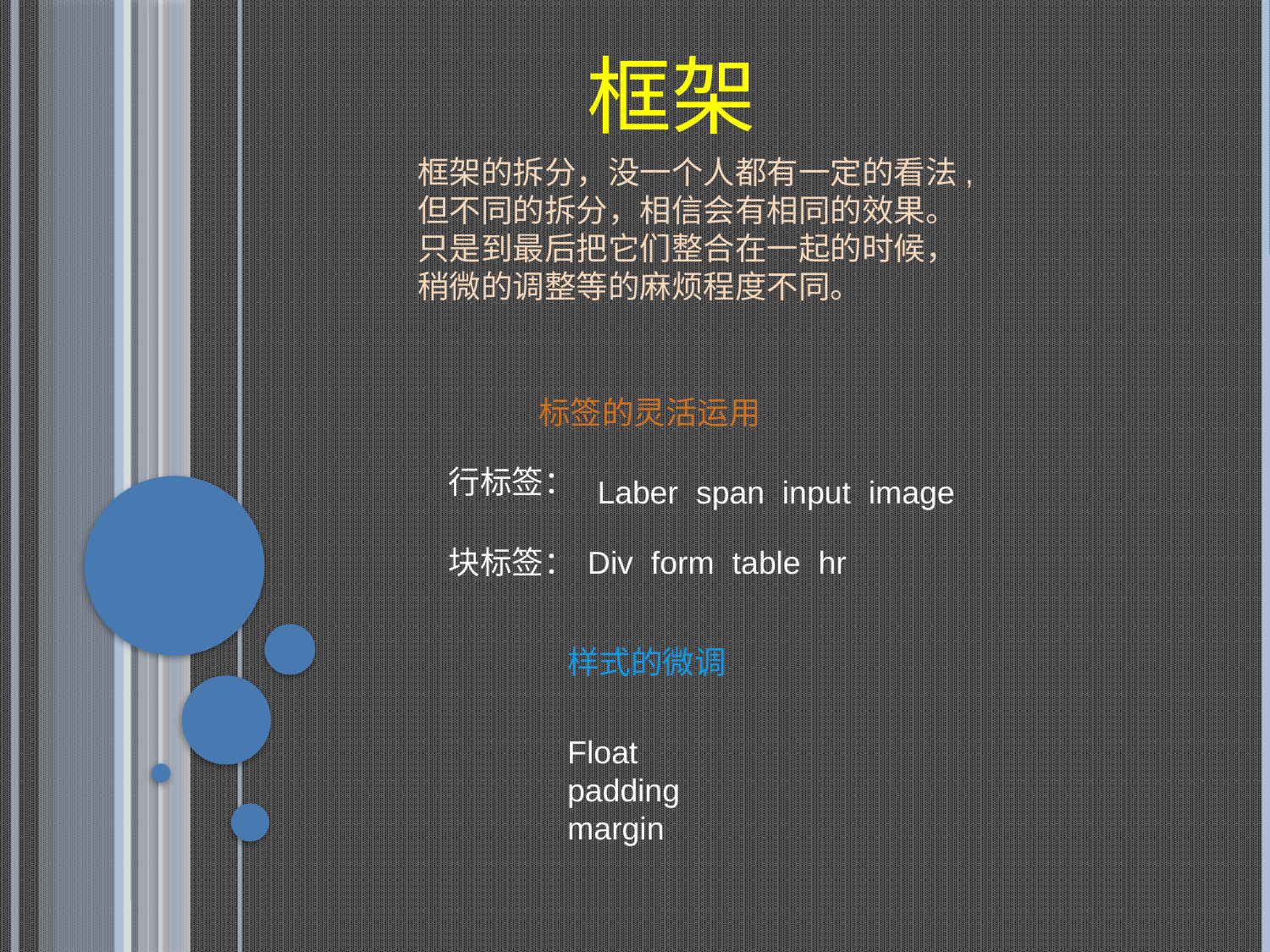

框架

框架的拆分，没一个人都有一定的看法,
但不同的拆分，相信会有相同的效果。只是到最后把它们整合在一起的时候，稍微的调整等的麻烦程度不同。

标签的灵活运用
行标签：

Laber  span  input  image

块标签：

Div  form  table  hr

样式的微调

Float
padding
margin